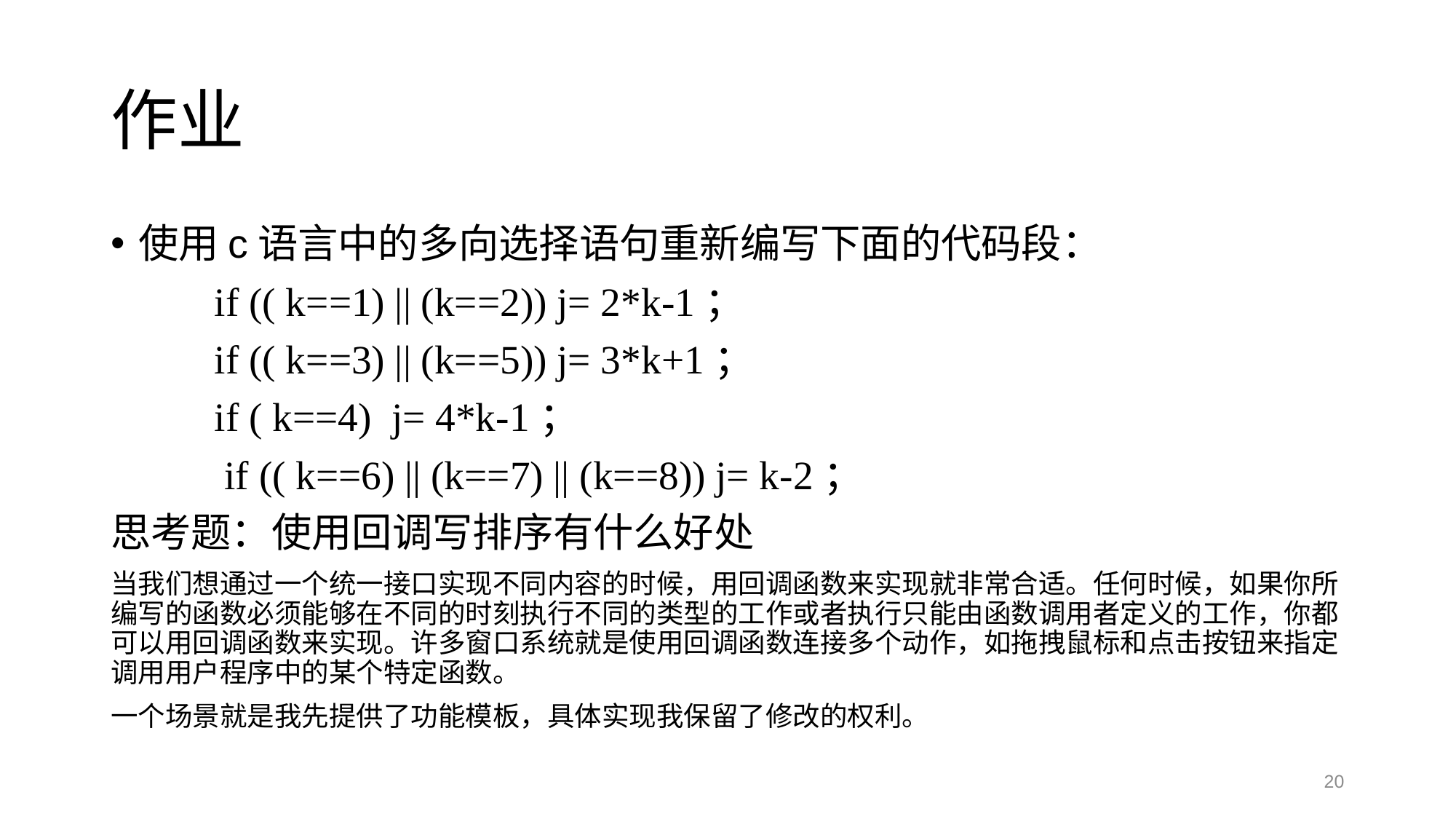

# 作业
使用c语言中的多向选择语句重新编写下面的代码段：
	if (( k==1) || (k==2)) j= 2*k-1；
	if (( k==3) || (k==5)) j= 3*k+1；
	if ( k==4)  j= 4*k-1；
	 if (( k==6) || (k==7) || (k==8)) j= k-2；
思考题：使用回调写排序有什么好处
当我们想通过一个统一接口实现不同内容的时候，用回调函数来实现就非常合适。任何时候，如果你所编写的函数必须能够在不同的时刻执行不同的类型的工作或者执行只能由函数调用者定义的工作，你都可以用回调函数来实现。许多窗口系统就是使用回调函数连接多个动作，如拖拽鼠标和点击按钮来指定调用用户程序中的某个特定函数。
一个场景就是我先提供了功能模板，具体实现我保留了修改的权利。

20